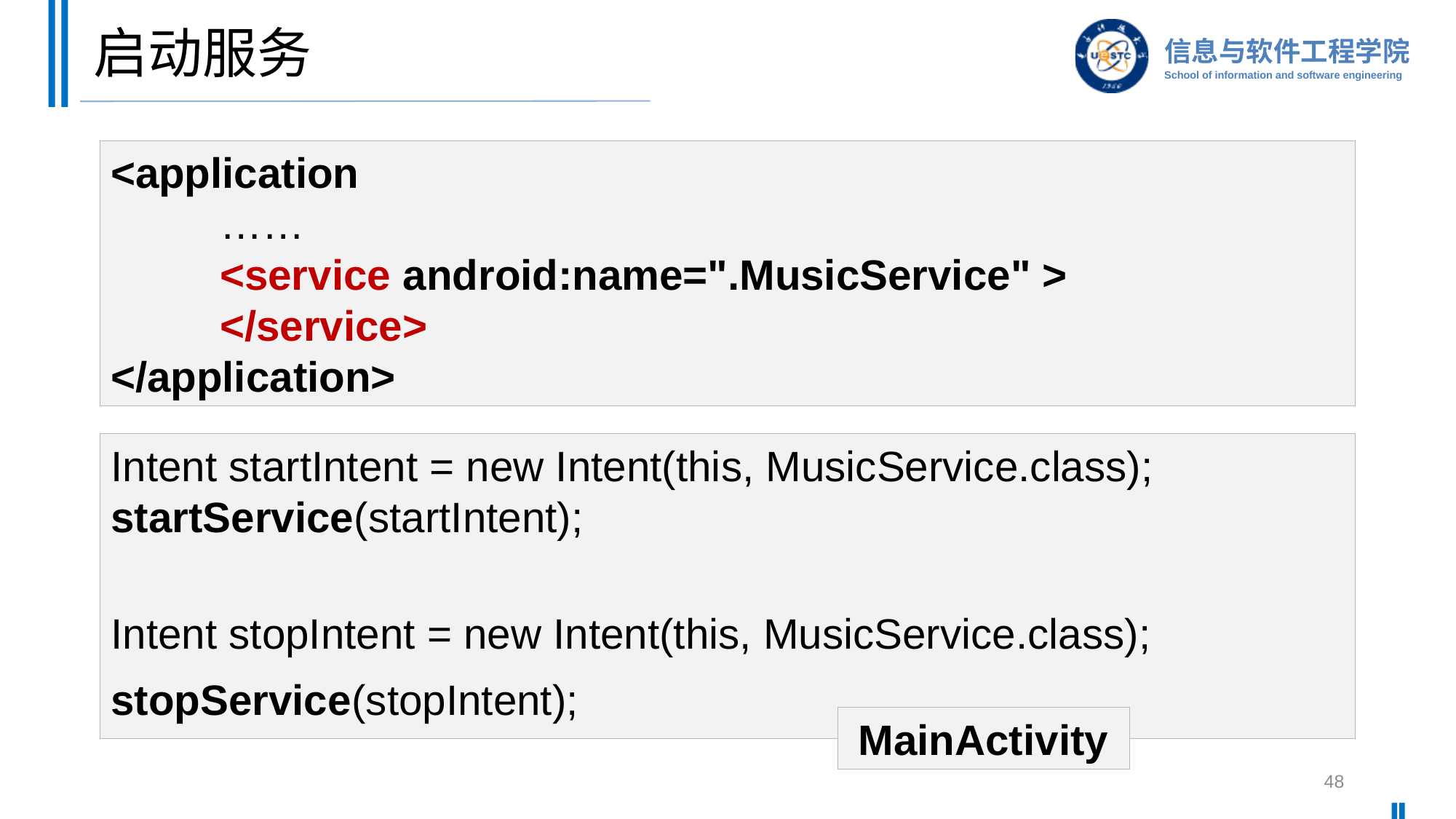

# 启动服务
<application
	……
	<service android:name=".MusicService" >
	</service>
</application>
Intent startIntent = new Intent(this, MusicService.class);
startService(startIntent);
Intent stopIntent = new Intent(this, MusicService.class);
stopService(stopIntent);
MainActivity
48